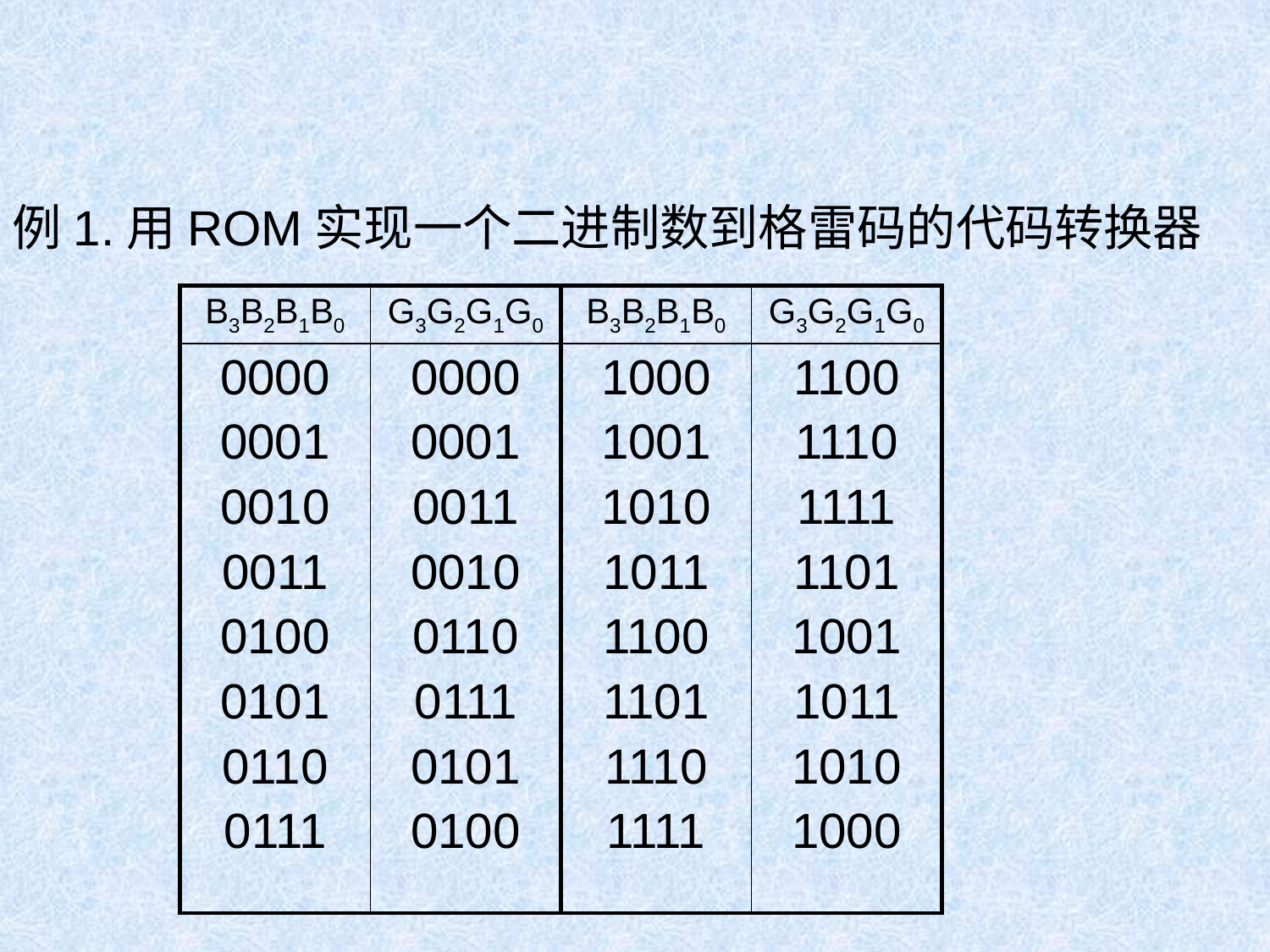

例1.用ROM实现一个二进制数到格雷码的代码转换器
| B3B2B1B0 | G3G2G1G0 |
| --- | --- |
| 0000 0001 0010 0011 0100 0101 0110 0111 | 0000 0001 0011 0010 0110 0111 0101 0100 |
| B3B2B1B0 | G3G2G1G0 |
| --- | --- |
| 1000 1001 1010 1011 1100 1101 1110 1111 | 1100 1110 1111 1101 1001 1011 1010 1000 |